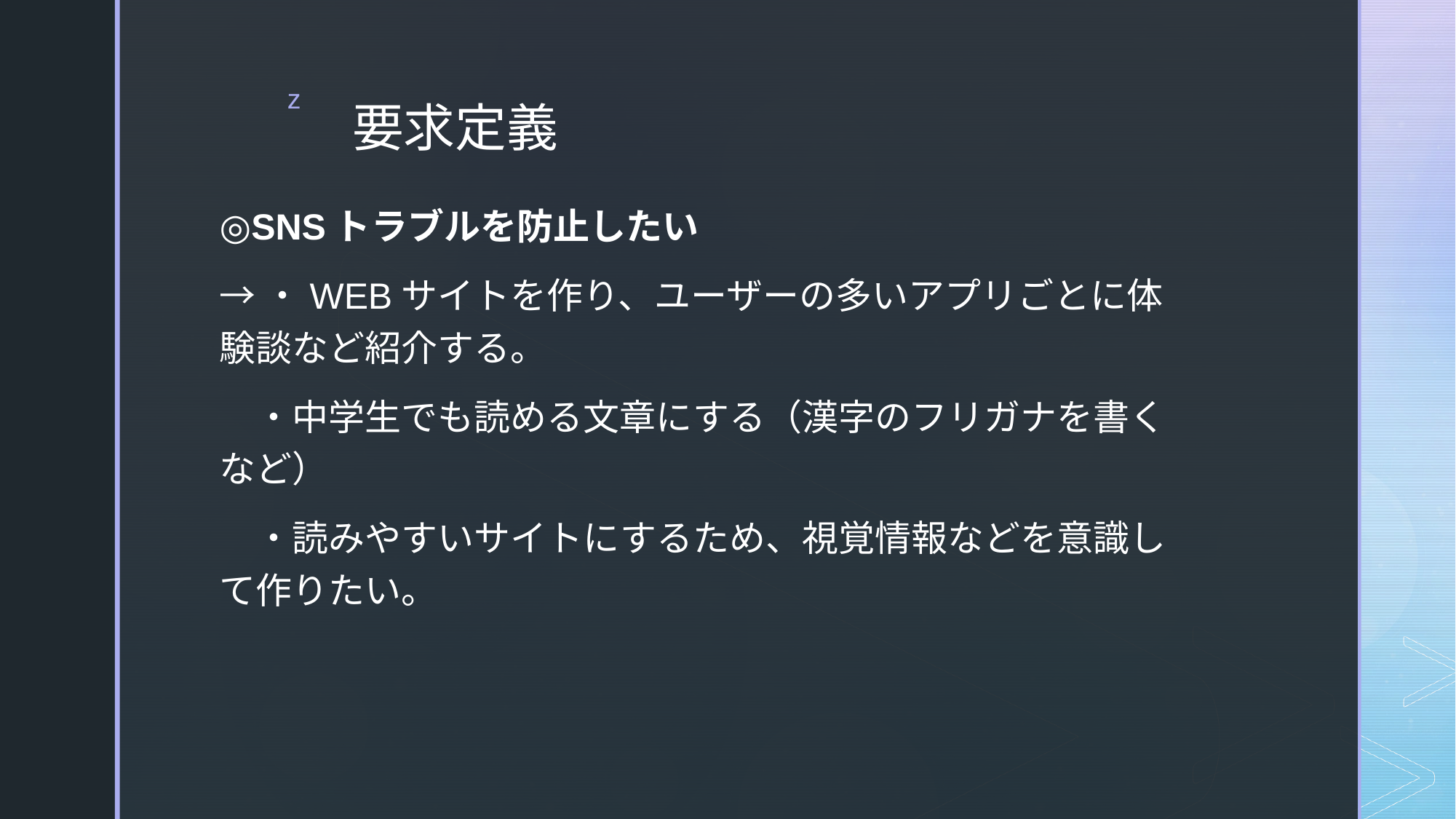

# 要求定義
◎SNSトラブルを防止したい
→・WEBサイトを作り、ユーザーの多いアプリごとに体験談など紹介する。
　・中学生でも読める文章にする（漢字のフリガナを書くなど）
　・読みやすいサイトにするため、視覚情報などを意識して作りたい。